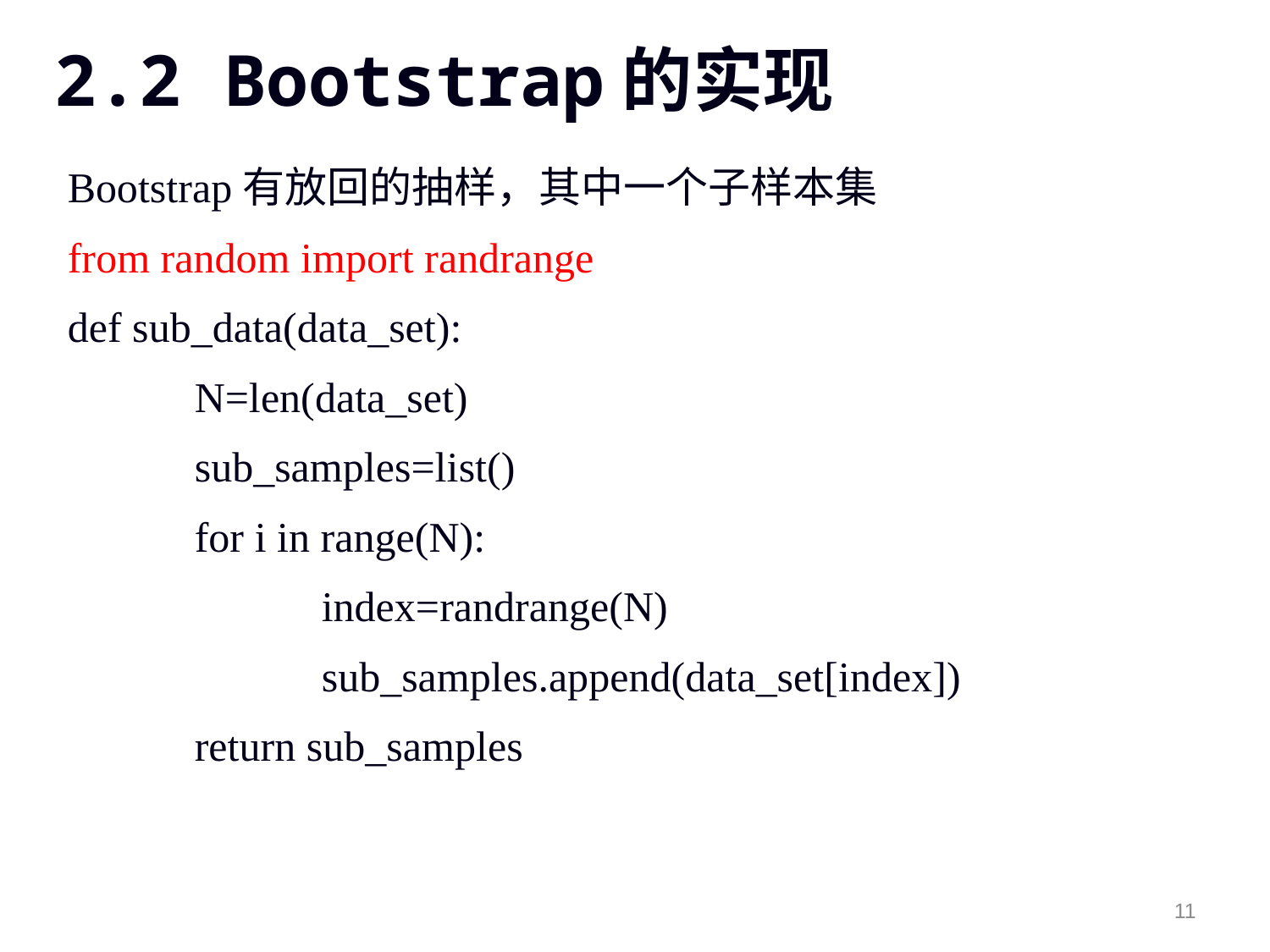

# 2.2 Bootstrap的实现
Bootstrap有放回的抽样，其中一个子样本集
from random import randrange
def sub_data(data_set):
	N=len(data_set)
	sub_samples=list()
	for i in range(N):
		index=randrange(N)
		sub_samples.append(data_set[index])
	return sub_samples